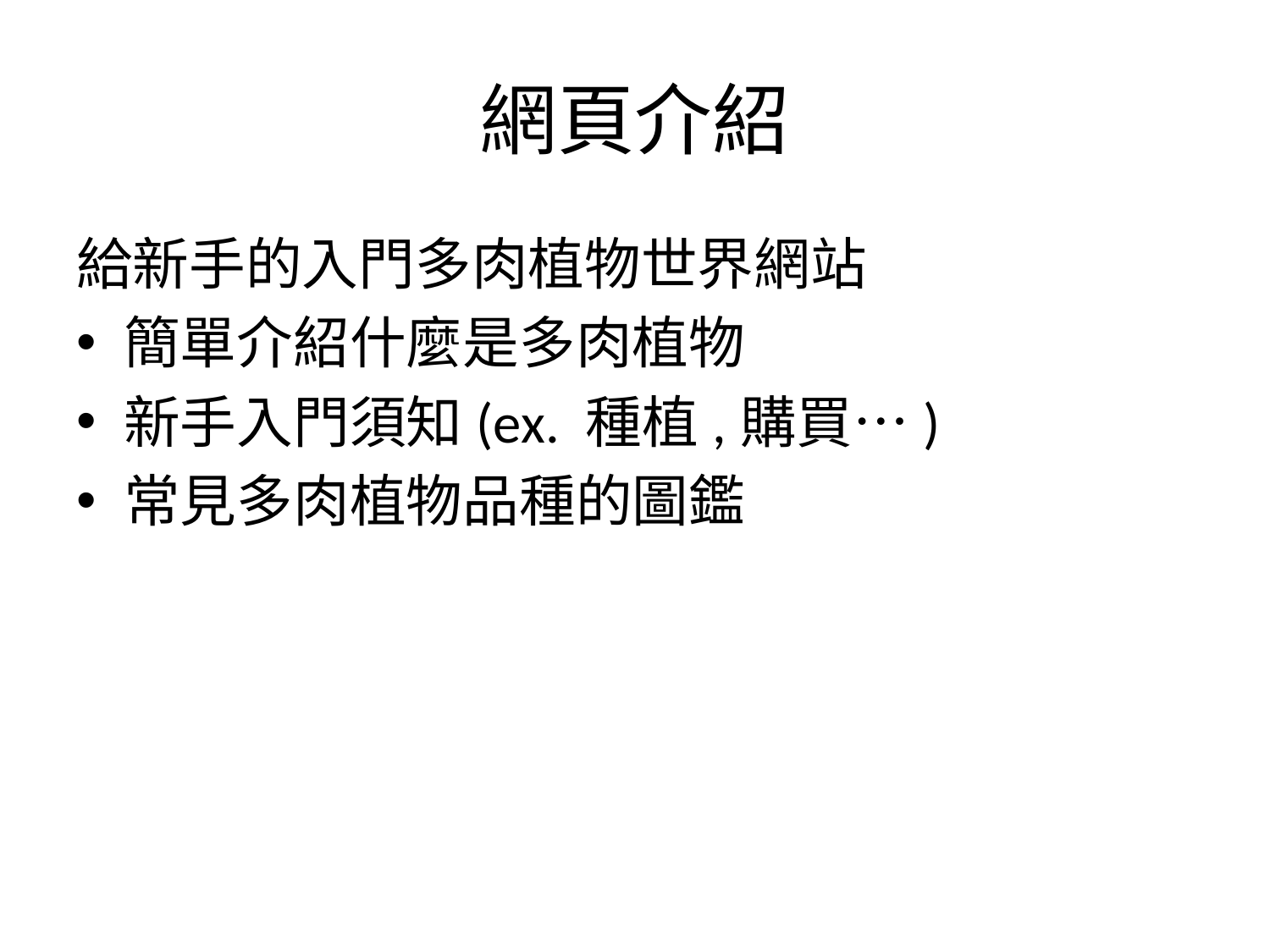

# 網頁介紹
給新手的入門多肉植物世界網站
簡單介紹什麼是多肉植物
新手入門須知(ex. 種植,購買…)
常見多肉植物品種的圖鑑